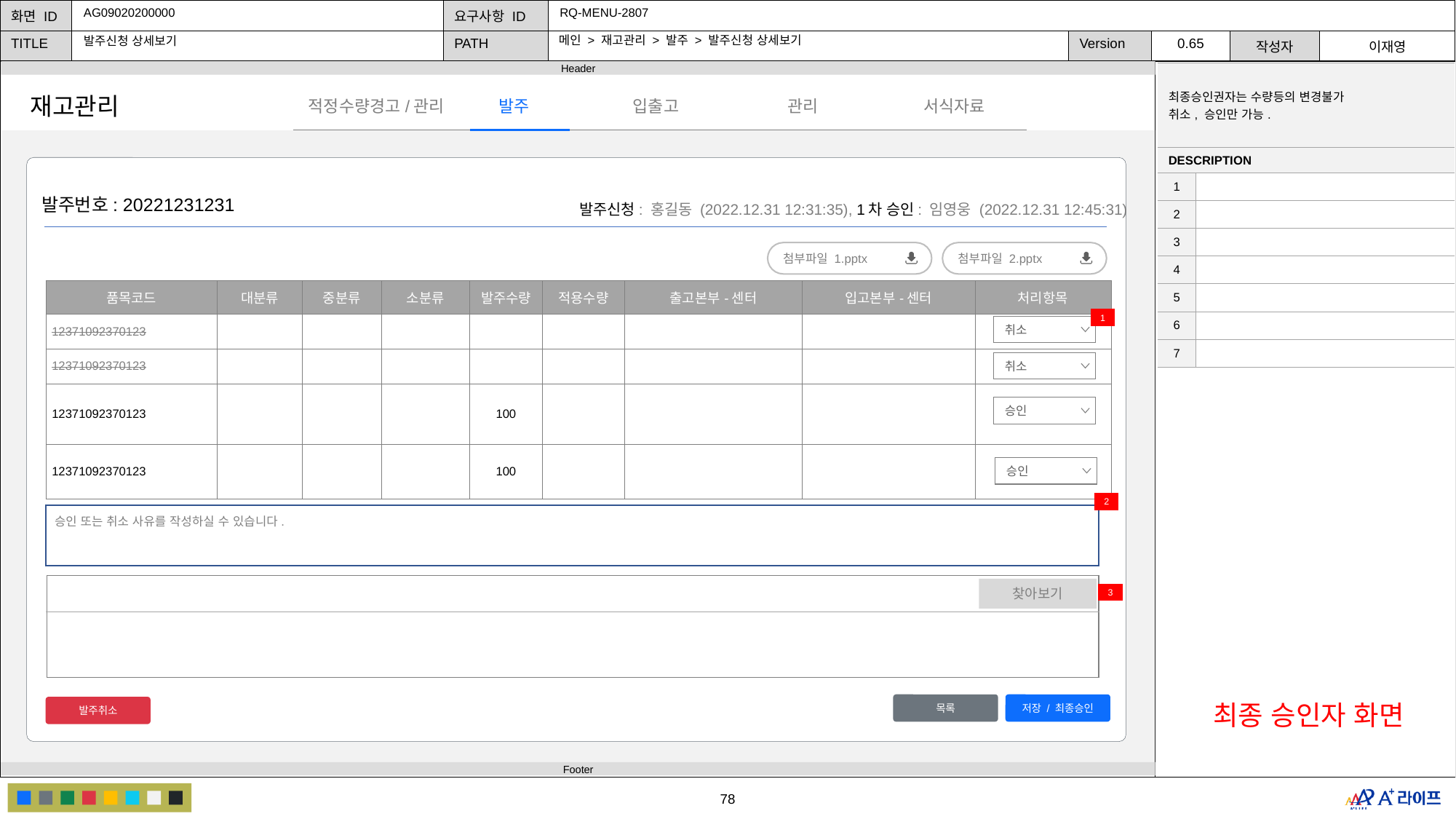

AG09020200000

RQ-MENU-2807

메인 > 재고관리 > 발주 > 발주신청 상세보기
발주신청 상세보기
| 최종승인권자는 수량등의 변경불가 취소, 승인만 가능. |  |
| --- | --- |
| DESCRIPTION |  |
| 1 |  |
| 2 |  |
| 3 |  |
| 4 |  |
| 5 |  |
| 6 |  |
| 7 |  |
재고관리
발주
관리
적정수량경고/관리
입출고
서식자료

발주번호: 20221231231
발주신청: 홍길동 (2022.12.31 12:31:35), 1차 승인: 임영웅 (2022.12.31 12:45:31)
첨부파일 1.pptx

첨부파일 2.pptx

| 품목코드 | 대분류 | 중분류 | 소분류 | 발주수량 | 적용수량 | 출고본부-센터 | 입고본부-센터 | 처리항목 |
| --- | --- | --- | --- | --- | --- | --- | --- | --- |
| 12371092370123 |  |  |  |  |  |  |  |  |
| 12371092370123 |  |  |  |  |  |  |  |  |
| 12371092370123 |  |  |  | 100 |  |  |  |  |
| 12371092370123 |  |  |  | 100 |  |  |  |  |
1
취소

취소

승인

승인

2
승인 또는 취소 사유를 작성하실 수 있습니다.

찾아보기
3
목록
저장 / 최종승인
최종 승인자 화면
발주취소